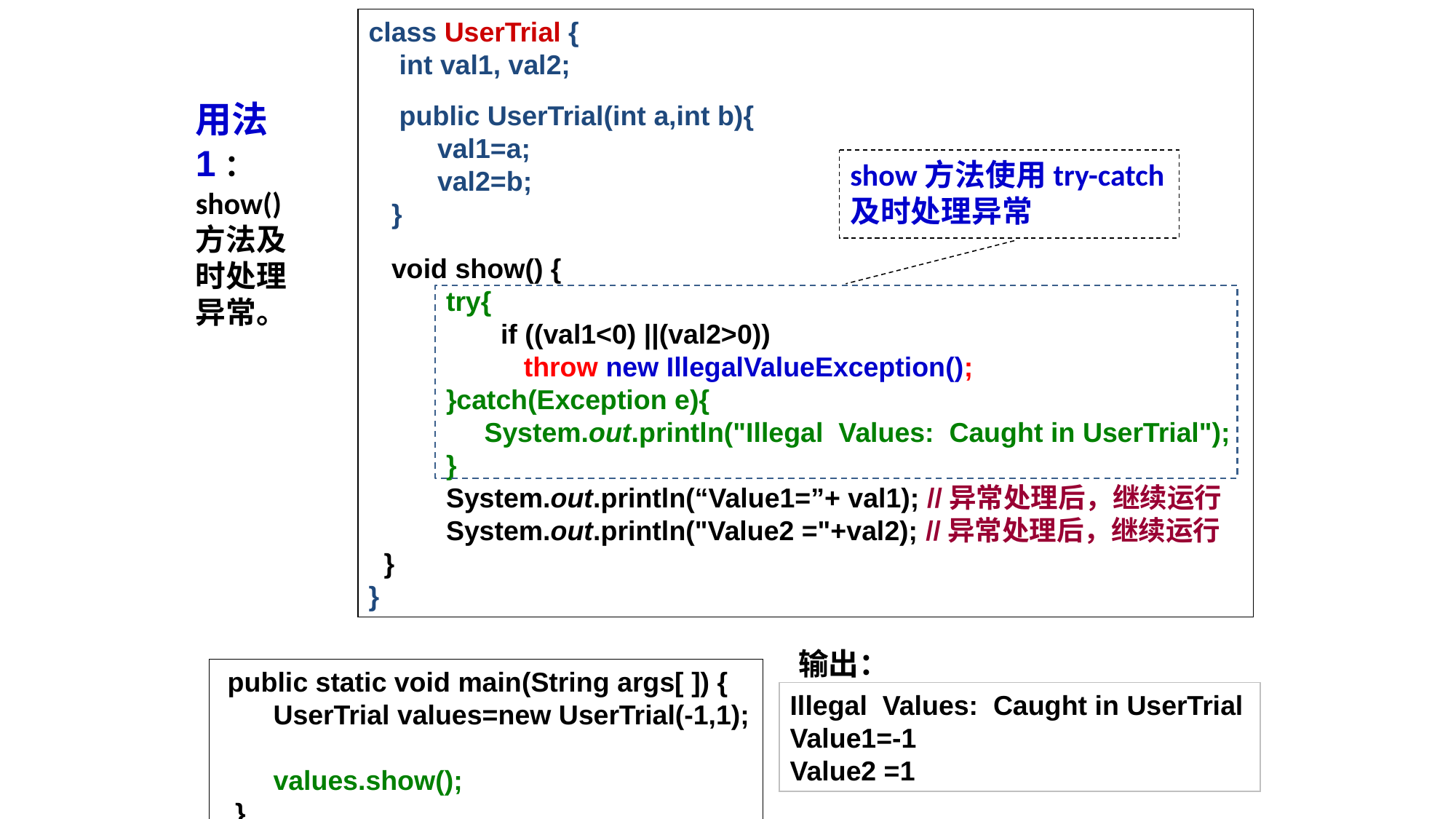

class UserTrial {
    int val1, val2;

    public UserTrial(int a,int b){
         val1=a;
         val2=b;
   }

   void show() {
   try{
   if ((val1<0) ||(val2>0))
      throw new IllegalValueException();
   }catch(Exception e){
        System.out.println("Illegal  Values:  Caught in UserTrial");
   }
   System.out.println(“Value1=”+ val1); //异常处理后，继续运行
   System.out.println("Value2 ="+val2); //异常处理后，继续运行
  }
}
用法1： show()方法及时处理异常。
show方法使用try-catch及时处理异常

输出：
 public static void main(String args[ ]) {
       UserTrial values=new UserTrial(-1,1);
       values.show();
  }
Illegal  Values:  Caught in UserTrial
Value1=-1
Value2 =1
54